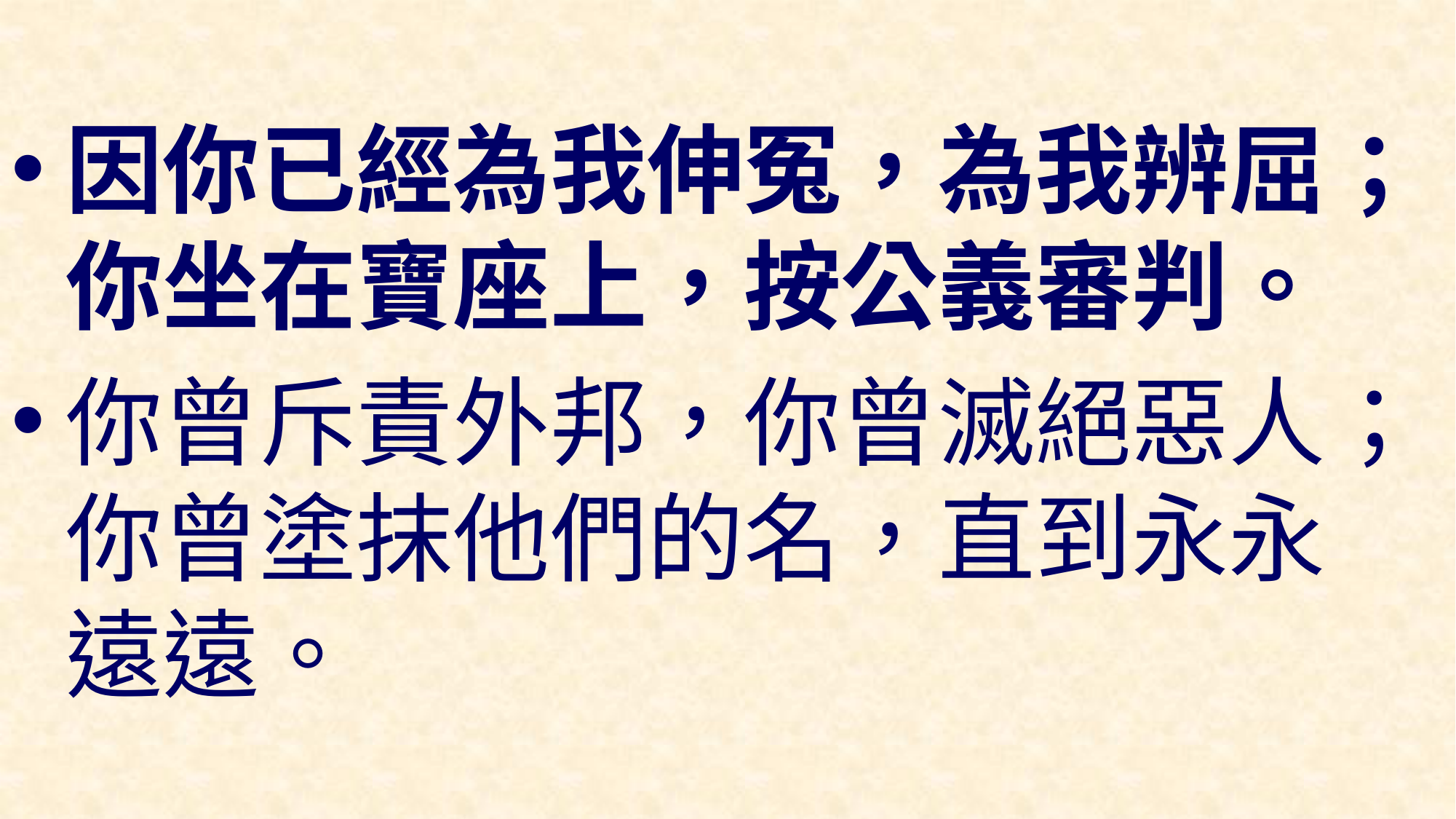

因你已經為我伸冤，為我辨屈；你坐在寶座上，按公義審判。
你曾斥責外邦，你曾滅絕惡人；你曾塗抹他們的名，直到永永遠遠。